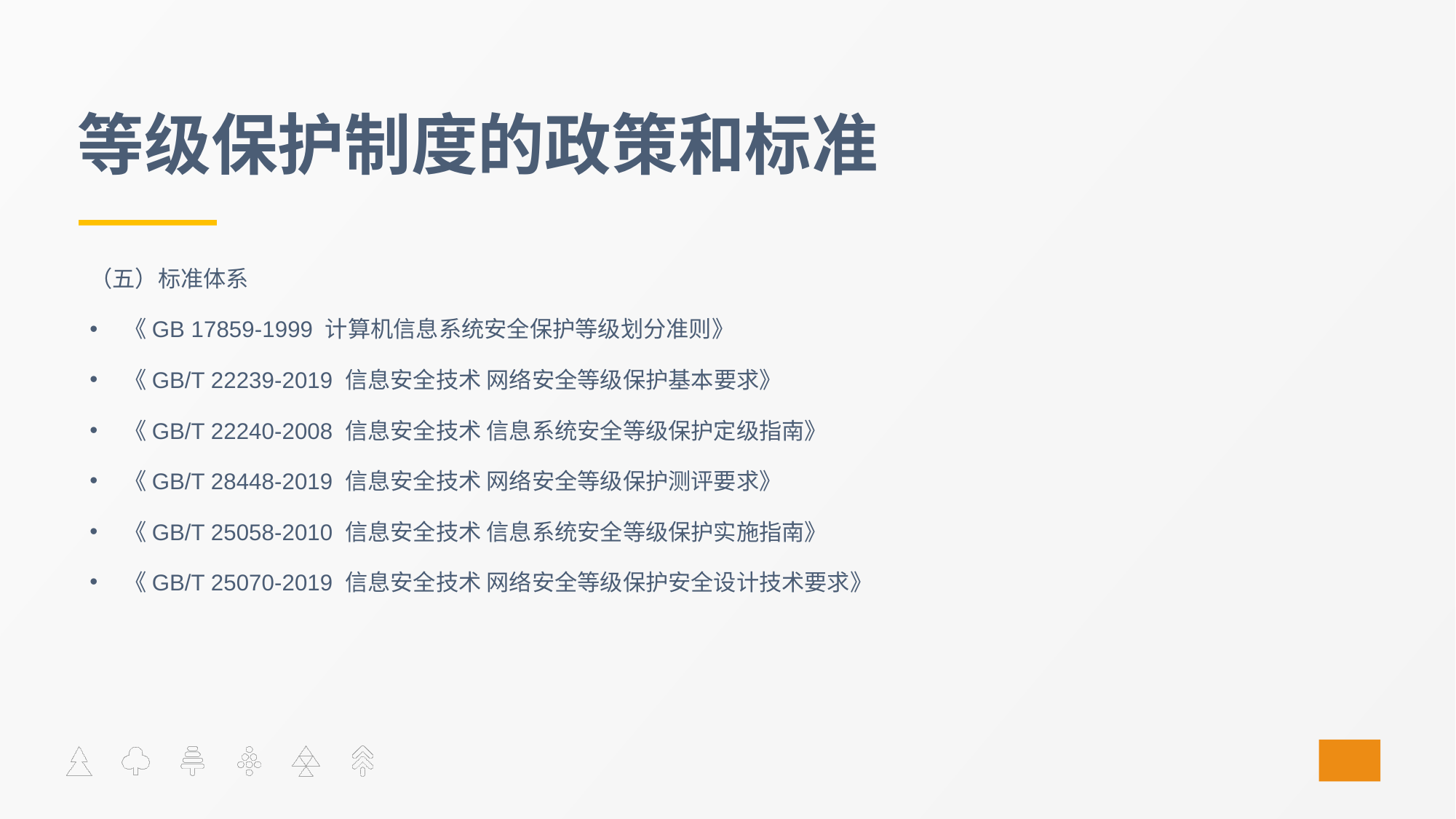

# 等级保护制度的政策和标准

（五）标准体系
《GB 17859-1999 计算机信息系统安全保护等级划分准则》
《GB/T 22239-2019 信息安全技术 网络安全等级保护基本要求》
《GB/T 22240-2008 信息安全技术 信息系统安全等级保护定级指南》
《GB/T 28448-2019 信息安全技术 网络安全等级保护测评要求》
《GB/T 25058-2010 信息安全技术 信息系统安全等级保护实施指南》
《GB/T 25070-2019 信息安全技术 网络安全等级保护安全设计技术要求》
11